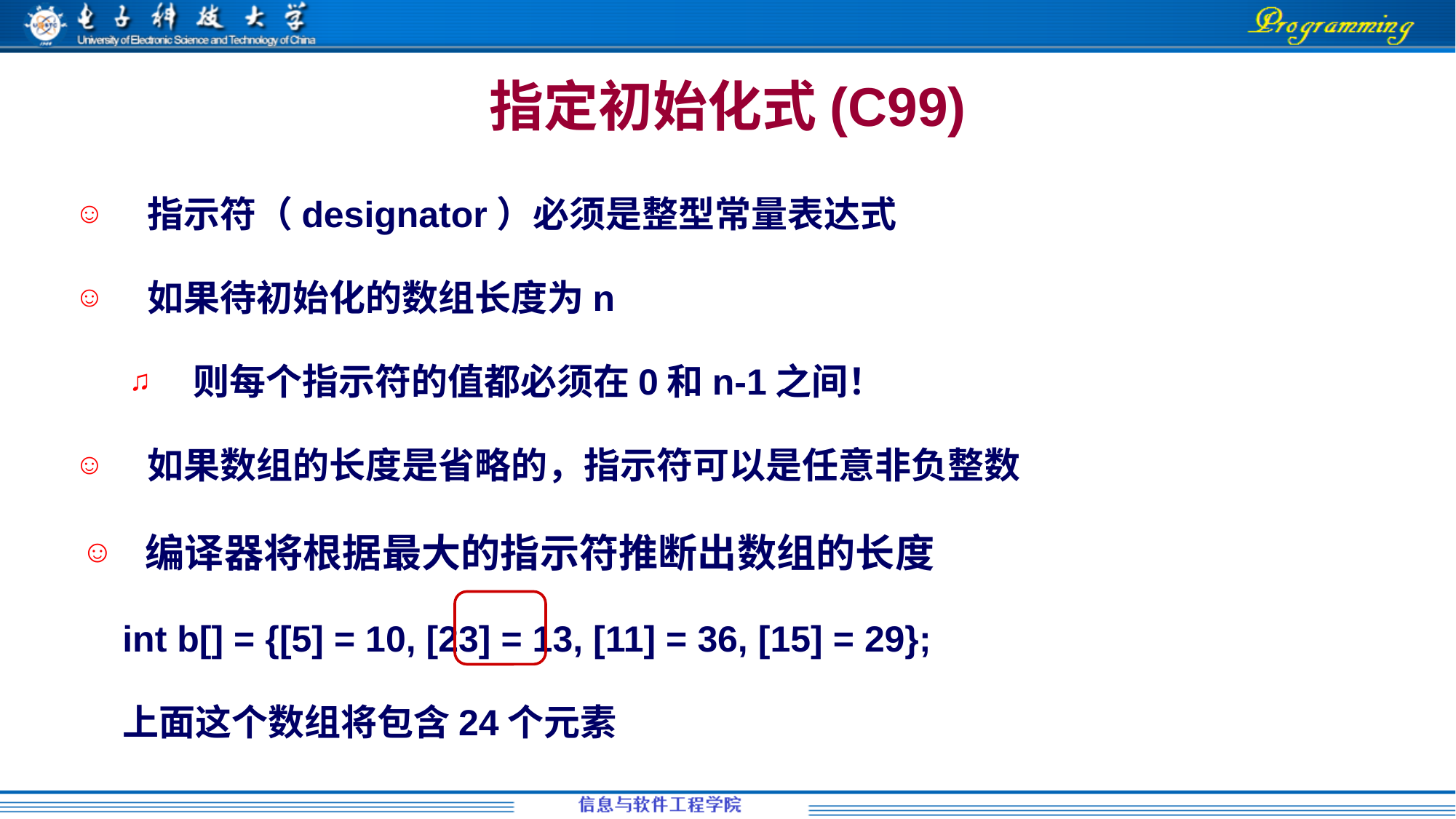

指定初始化式(C99)
指示符（designator）必须是整型常量表达式
如果待初始化的数组长度为n
则每个指示符的值都必须在0和n-1之间！
如果数组的长度是省略的，指示符可以是任意非负整数
编译器将根据最大的指示符推断出数组的长度
int b[] = {[5] = 10, [23] = 13, [11] = 36, [15] = 29};
上面这个数组将包含24个元素